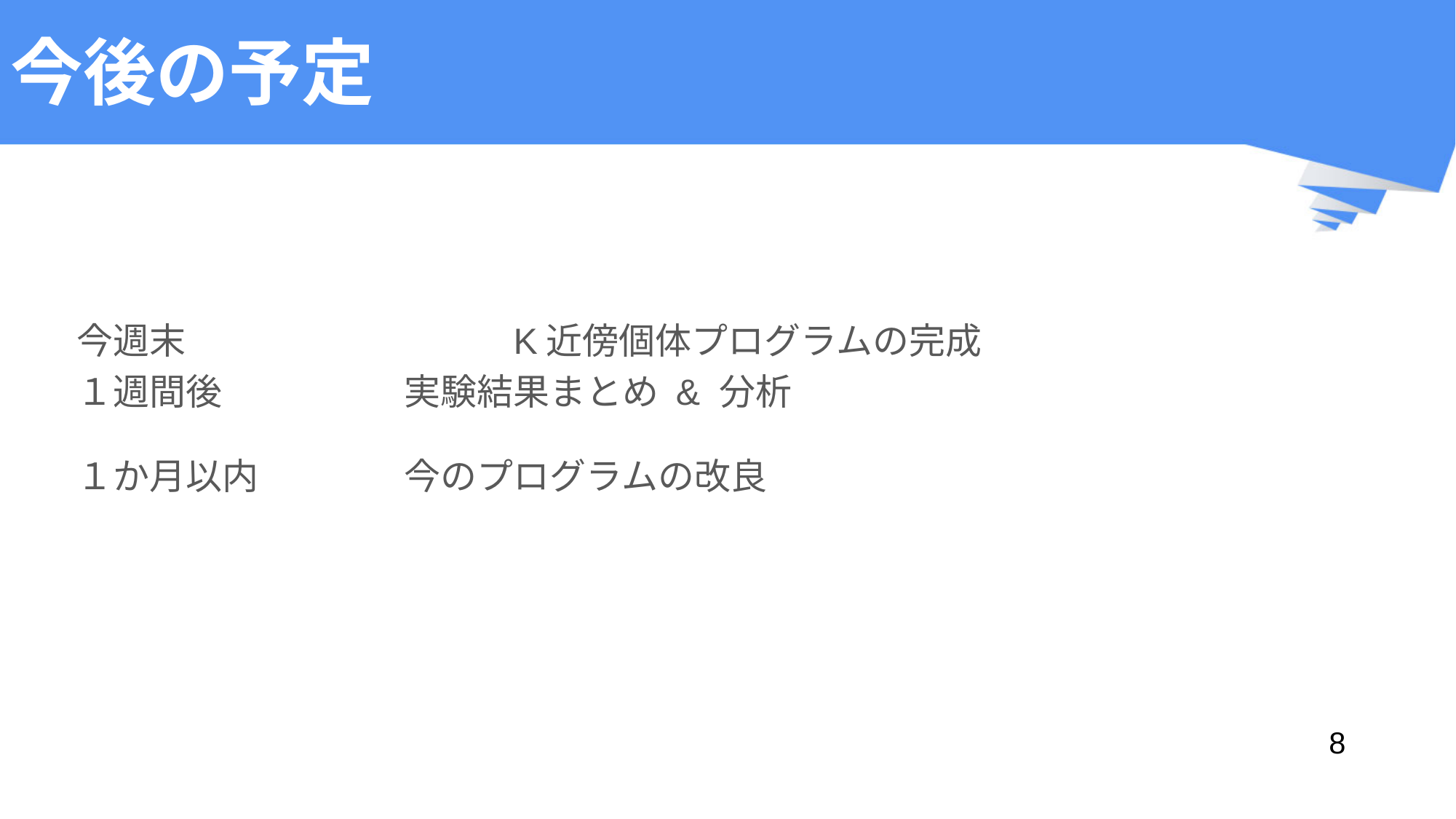

# 今後の予定
今週末			K近傍個体プログラムの完成
１週間後		実験結果まとめ & 分析

１か月以内		今のプログラムの改良
8